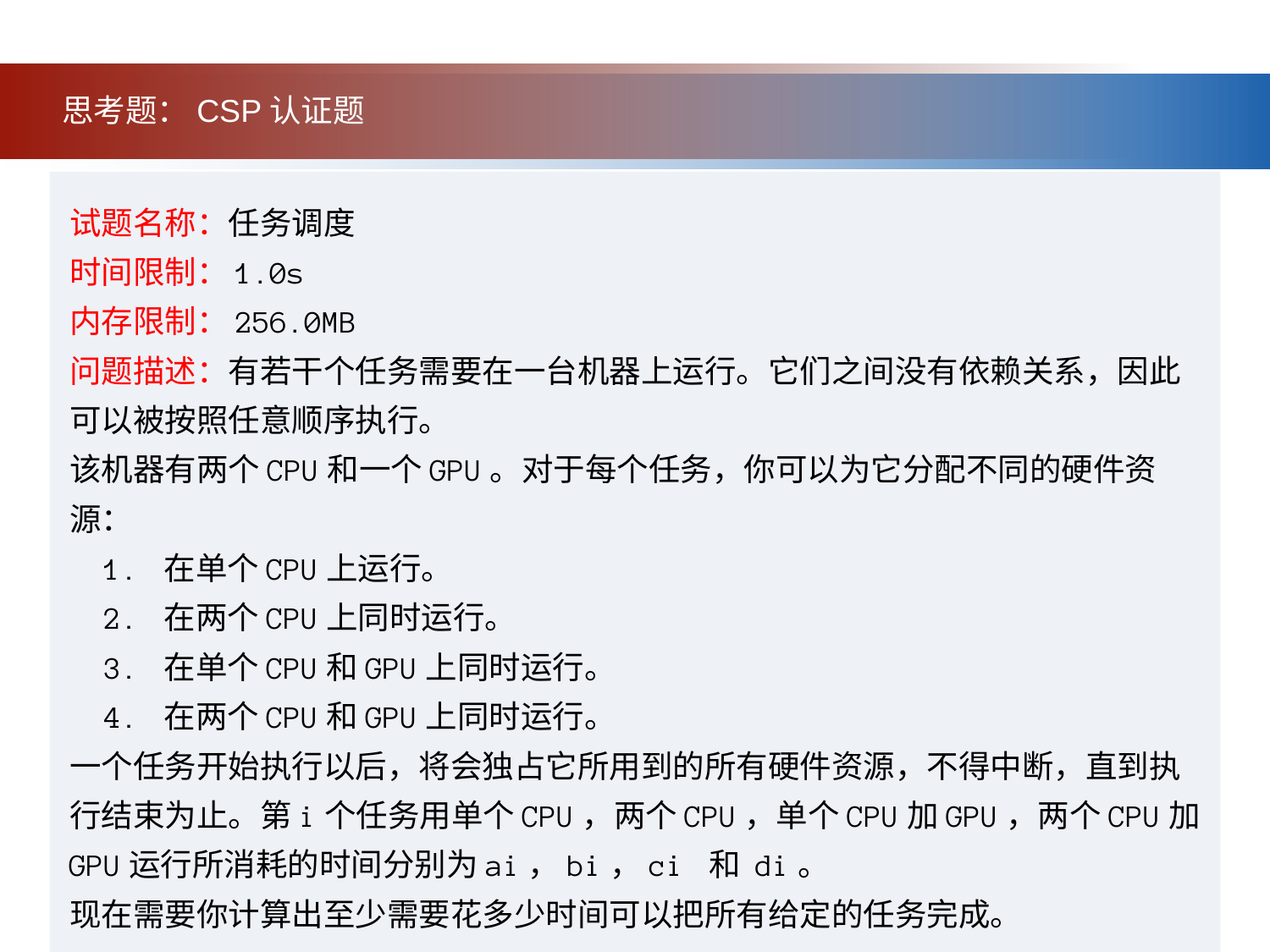

思考题：CSP认证题
试题名称：任务调度
时间限制：1.0s
内存限制：256.0MB
问题描述：有若干个任务需要在一台机器上运行。它们之间没有依赖关系，因此 可以被按照任意顺序执行。
该机器有两个CPU和一个GPU。对于每个任务，你可以为它分配不同的硬件资源：
  1. 在单个CPU上运行。
  2. 在两个CPU上同时运行。
  3. 在单个CPU和GPU上同时运行。
  4. 在两个CPU和GPU上同时运行。
一个任务开始执行以后，将会独占它所用到的所有硬件资源，不得中断，直到执行结束为止。第i个任务用单个CPU，两个CPU，单个CPU加GPU，两个CPU加GPU运行所消耗的时间分别为ai，bi，ci 和 di。
现在需要你计算出至少需要花多少时间可以把所有给定的任务完成。